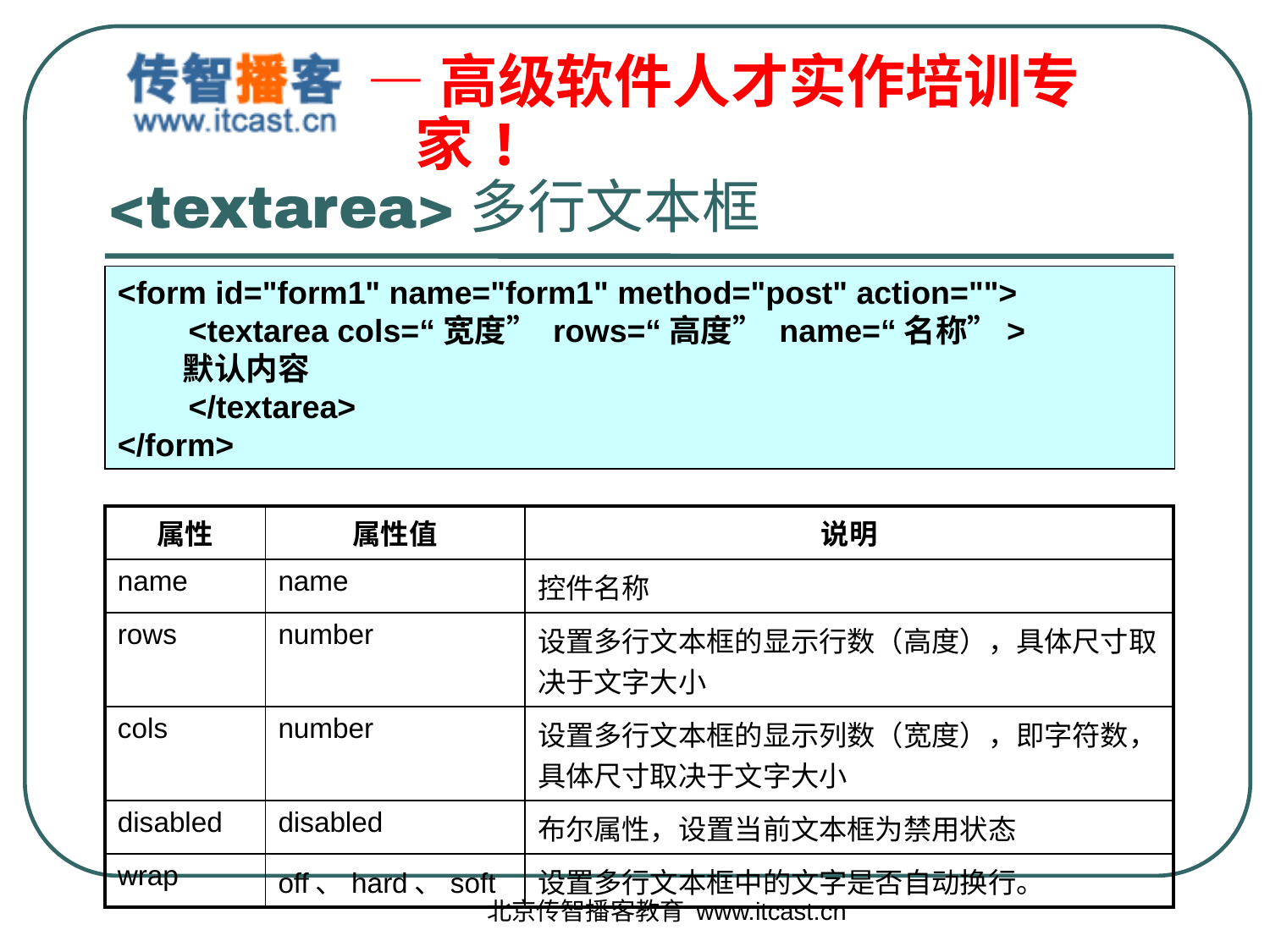

# <textarea>多行文本框
<form id="form1" name="form1" method="post" action="">
        <textarea cols=“宽度” rows=“高度” name=“名称”>
        默认内容
        </textarea>
</form>
| 属性 | 属性值 | 说明 |
| --- | --- | --- |
| name | name | 控件名称 |
| rows | number | 设置多行文本框的显示行数（高度），具体尺寸取决于文字大小 |
| cols | number | 设置多行文本框的显示列数（宽度），即字符数，具体尺寸取决于文字大小 |
| disabled | disabled | 布尔属性，设置当前文本框为禁用状态 |
| wrap | off、hard、soft | 设置多行文本框中的文字是否自动换行。 |